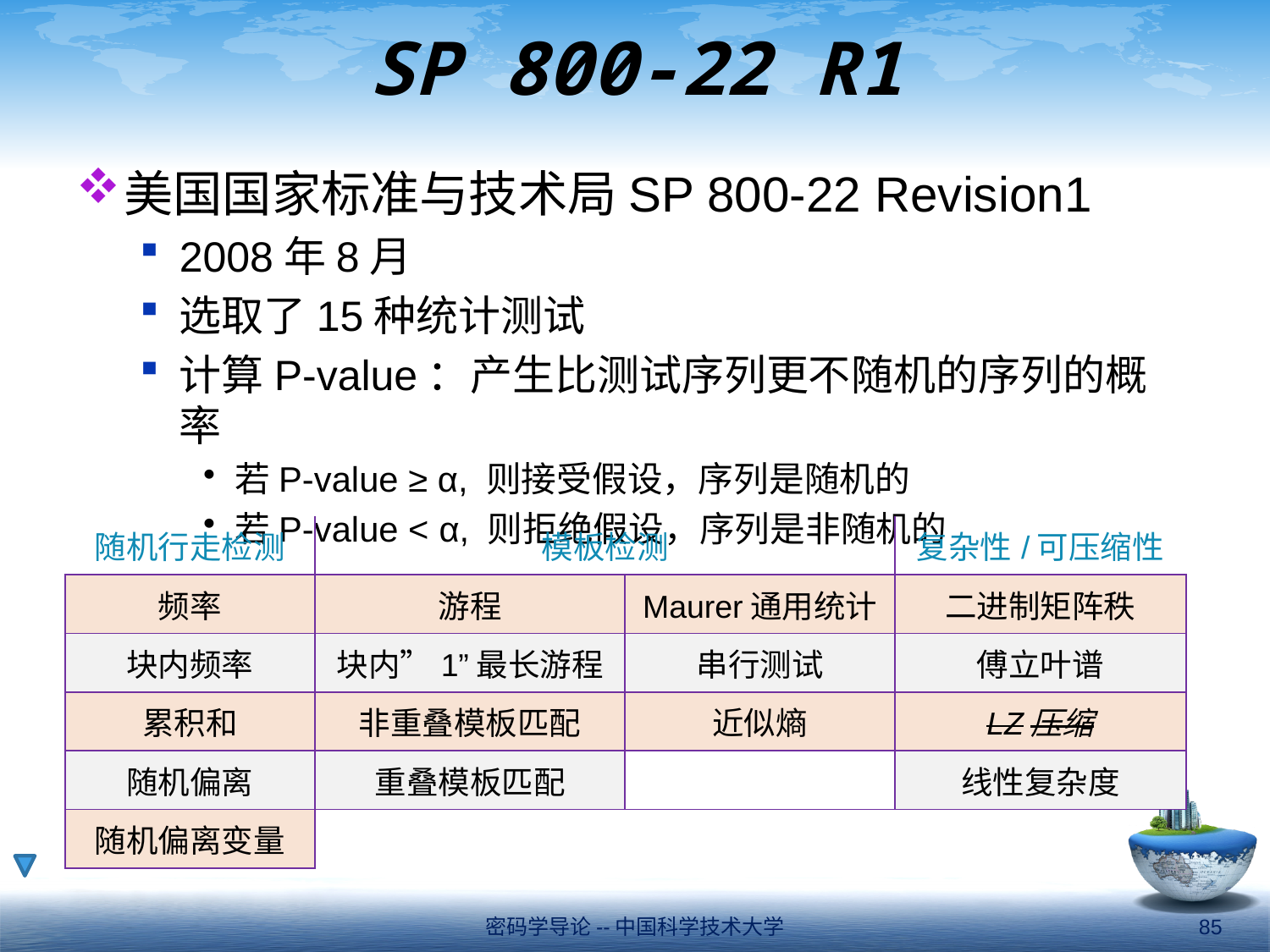

# SP 800-22 R1
美国国家标准与技术局SP 800-22 Revision1
2008年8月
选取了15种统计测试
计算P-value：产生比测试序列更不随机的序列的概率
若P-value ≥ α, 则接受假设，序列是随机的
若P-value < α, 则拒绝假设，序列是非随机的
| 随机行走检测 | 模板检测 |  | 复杂性/可压缩性 |
| --- | --- | --- | --- |
| 频率 | 游程 | Maurer通用统计 | 二进制矩阵秩 |
| 块内频率 | 块内”1”最长游程 | 串行测试 | 傅立叶谱 |
| 累积和 | 非重叠模板匹配 | 近似熵 | LZ压缩 |
| 随机偏离 | 重叠模板匹配 |  | 线性复杂度 |
| 随机偏离变量 |  |  |  |

密码学导论--中国科学技术大学
85